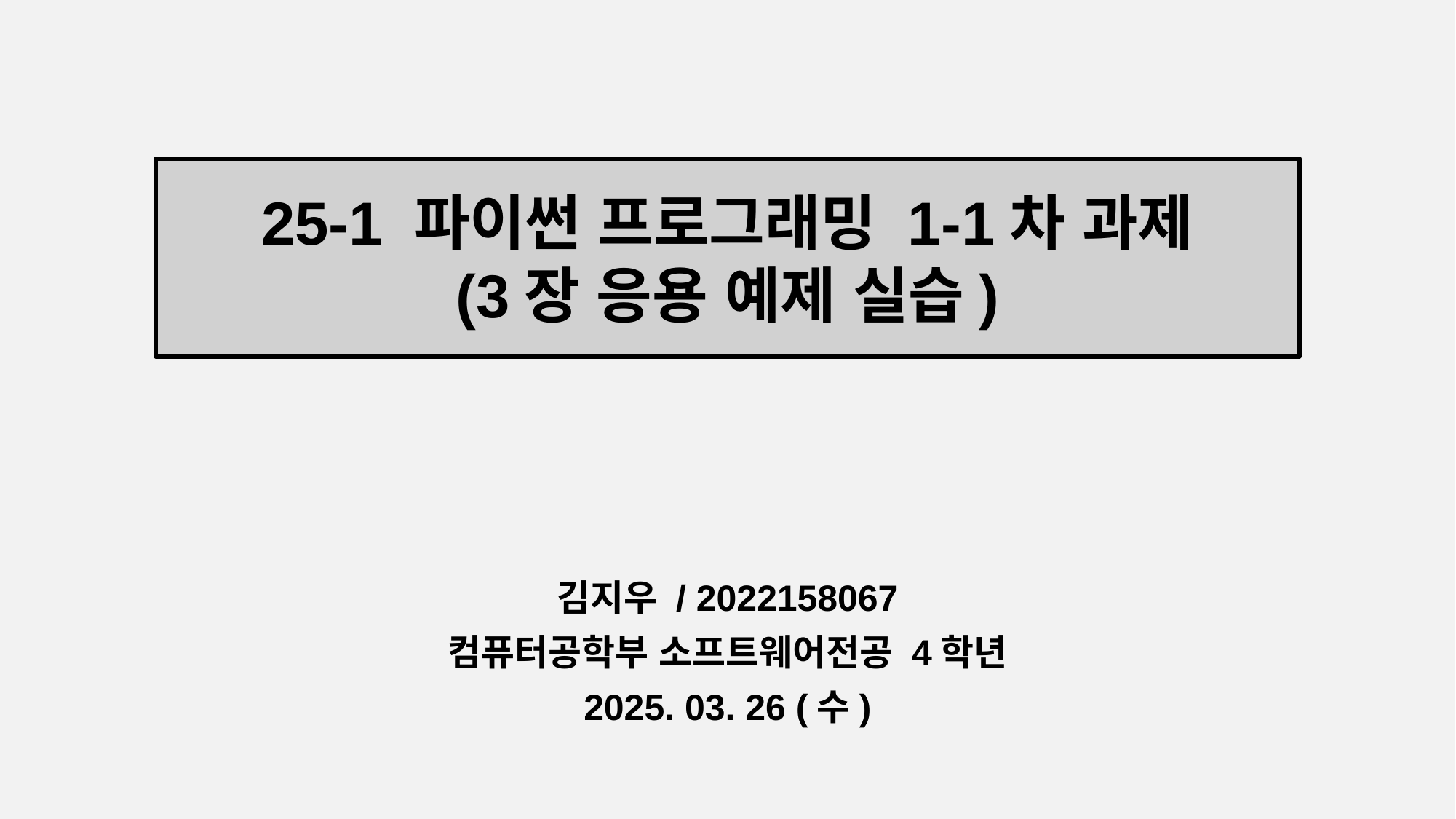

# 25-1 파이썬 프로그래밍 1-1차 과제 (3장 응용 예제 실습)
김지우 / 2022158067
컴퓨터공학부 소프트웨어전공 4학년
2025. 03. 26 (수)